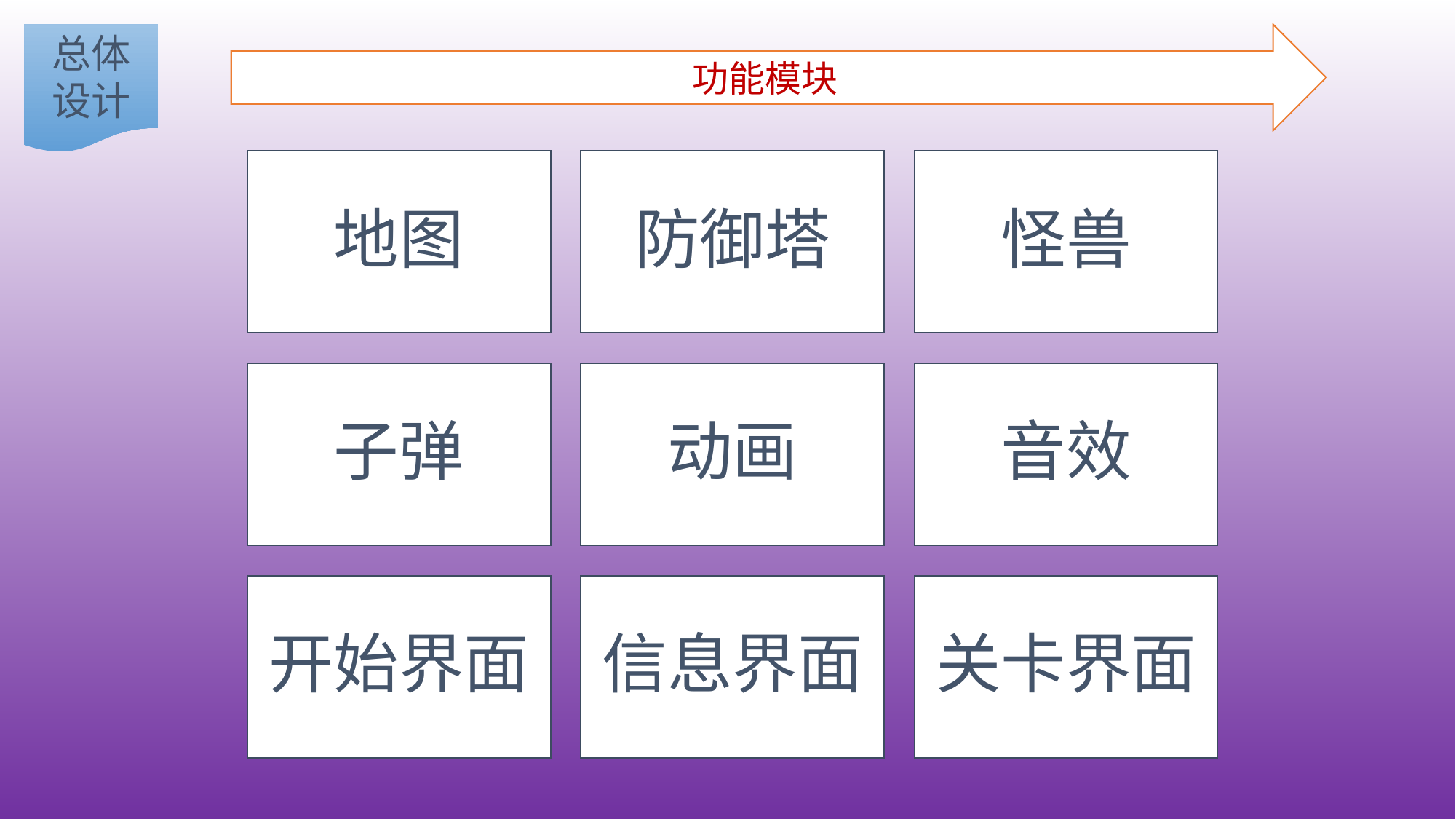

总体设计
功能模块
地图
防御塔
怪兽
子弹
动画
音效
开始界面
信息界面
关卡界面